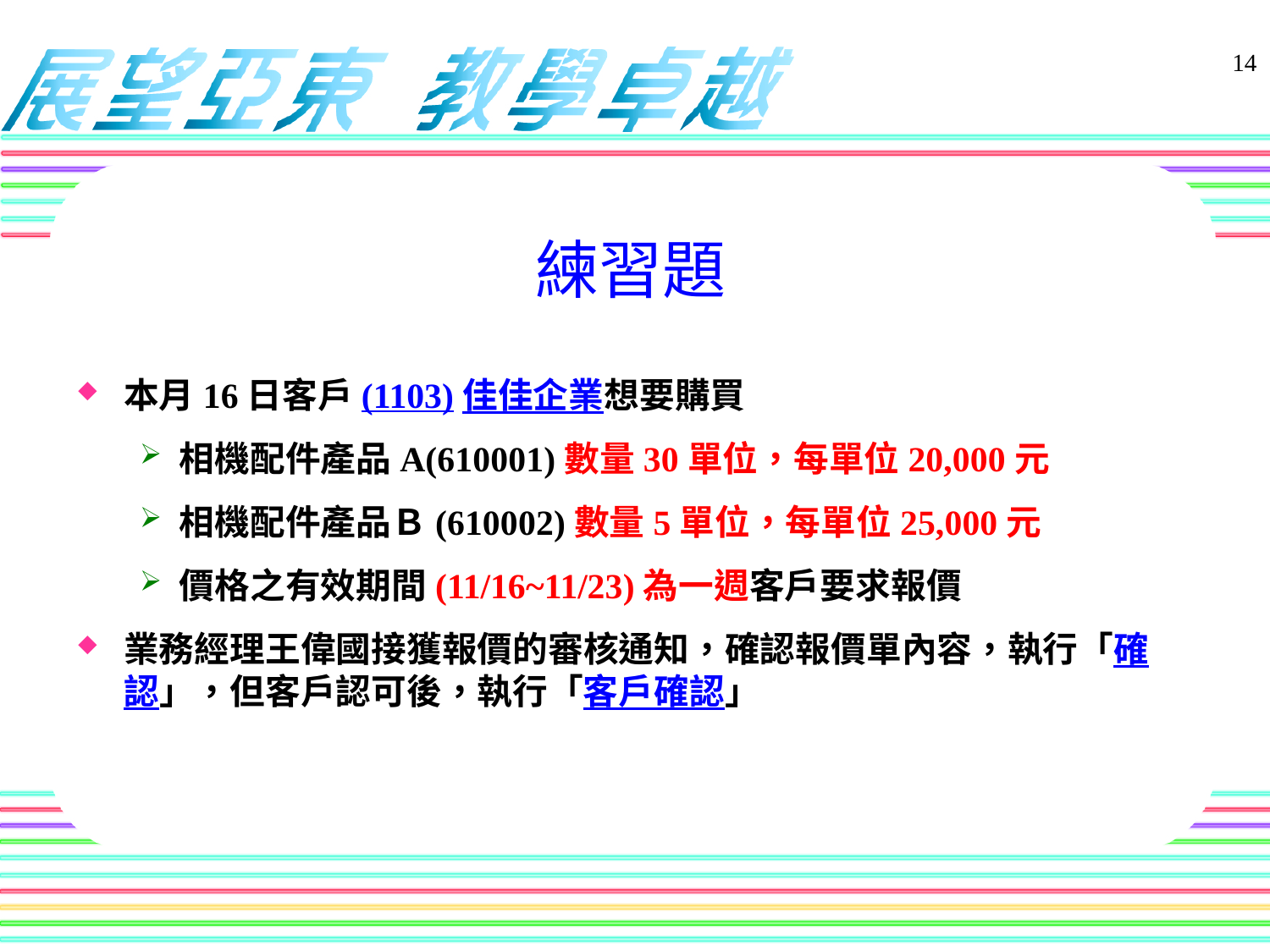

練習題
本月16日客戶(1103)佳佳企業想要購買
相機配件產品A(610001)數量30單位，每單位20,000元
相機配件產品Ｂ(610002)數量5單位，每單位25,000元
價格之有效期間(11/16~11/23)為一週客戶要求報價
業務經理王偉國接獲報價的審核通知，確認報價單內容，執行「確認」，但客戶認可後，執行「客戶確認」
14